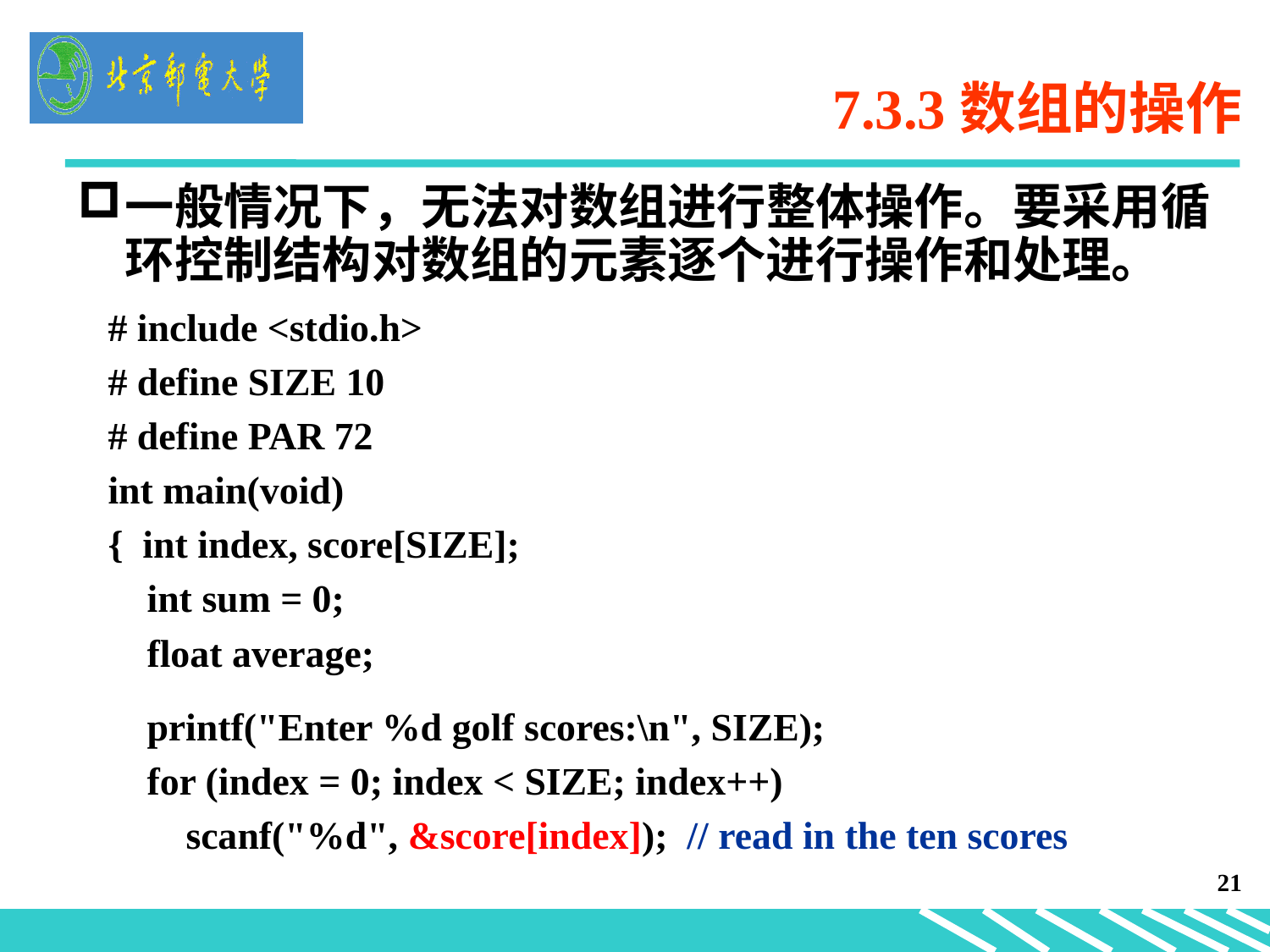

# 7.3.3数组的操作
一般情况下，无法对数组进行整体操作。要采用循环控制结构对数组的元素逐个进行操作和处理。

# include <stdio.h>
# define SIZE 10
# define PAR 72
int main(void)
{  int index, score[SIZE];
    int sum = 0;
    float average;

    printf("Enter %d golf scores:\n", SIZE);
    for (index = 0; index < SIZE; index++)
        scanf("%d", &score[index]);  // read in the ten scores
21